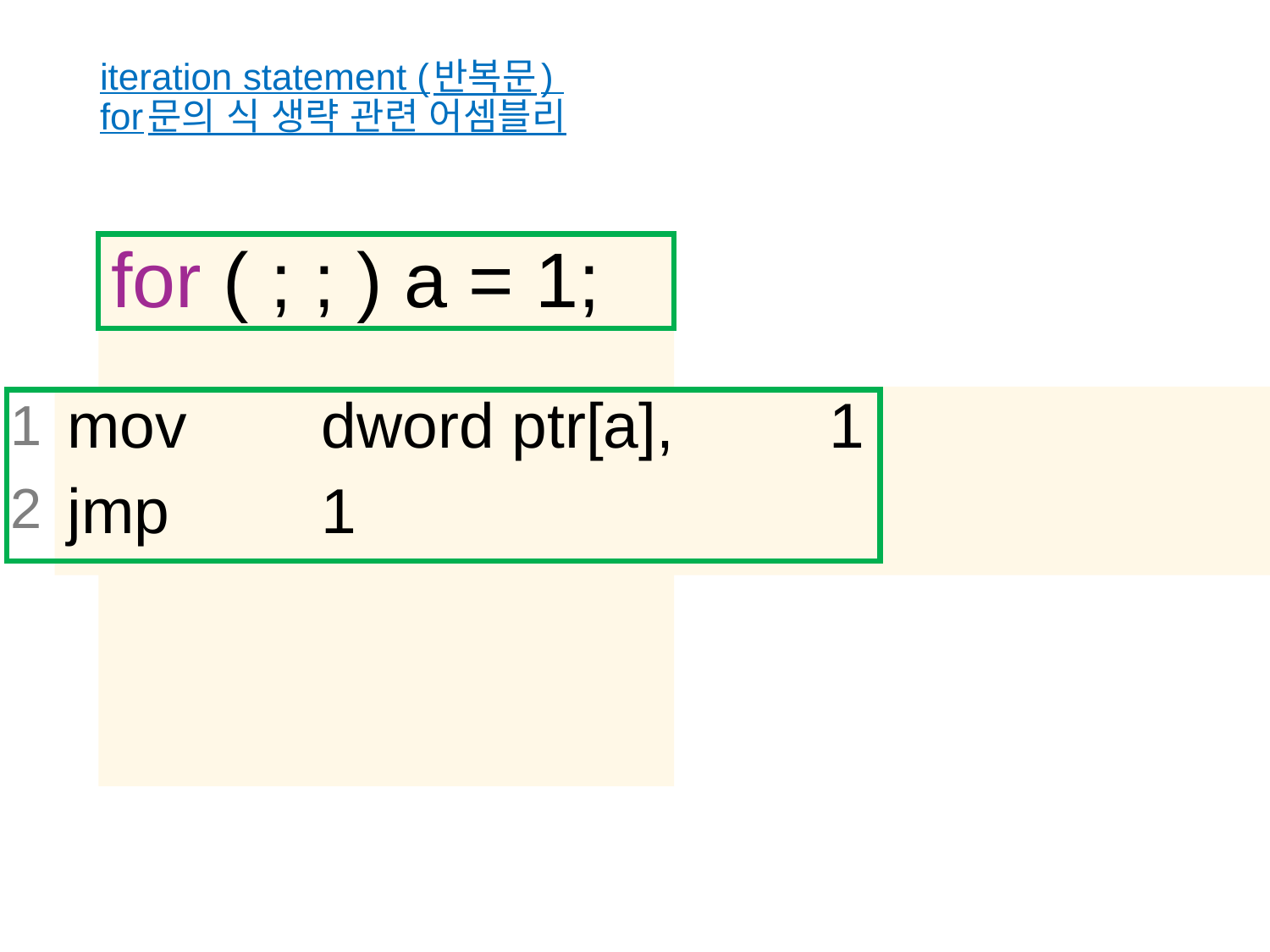

# iteration statement (반복문) for문의 식 생략 관련 어셈블리
for ( ; ; ) a = 1;

mov		dword ptr[a],		1
jmp		1

1
2